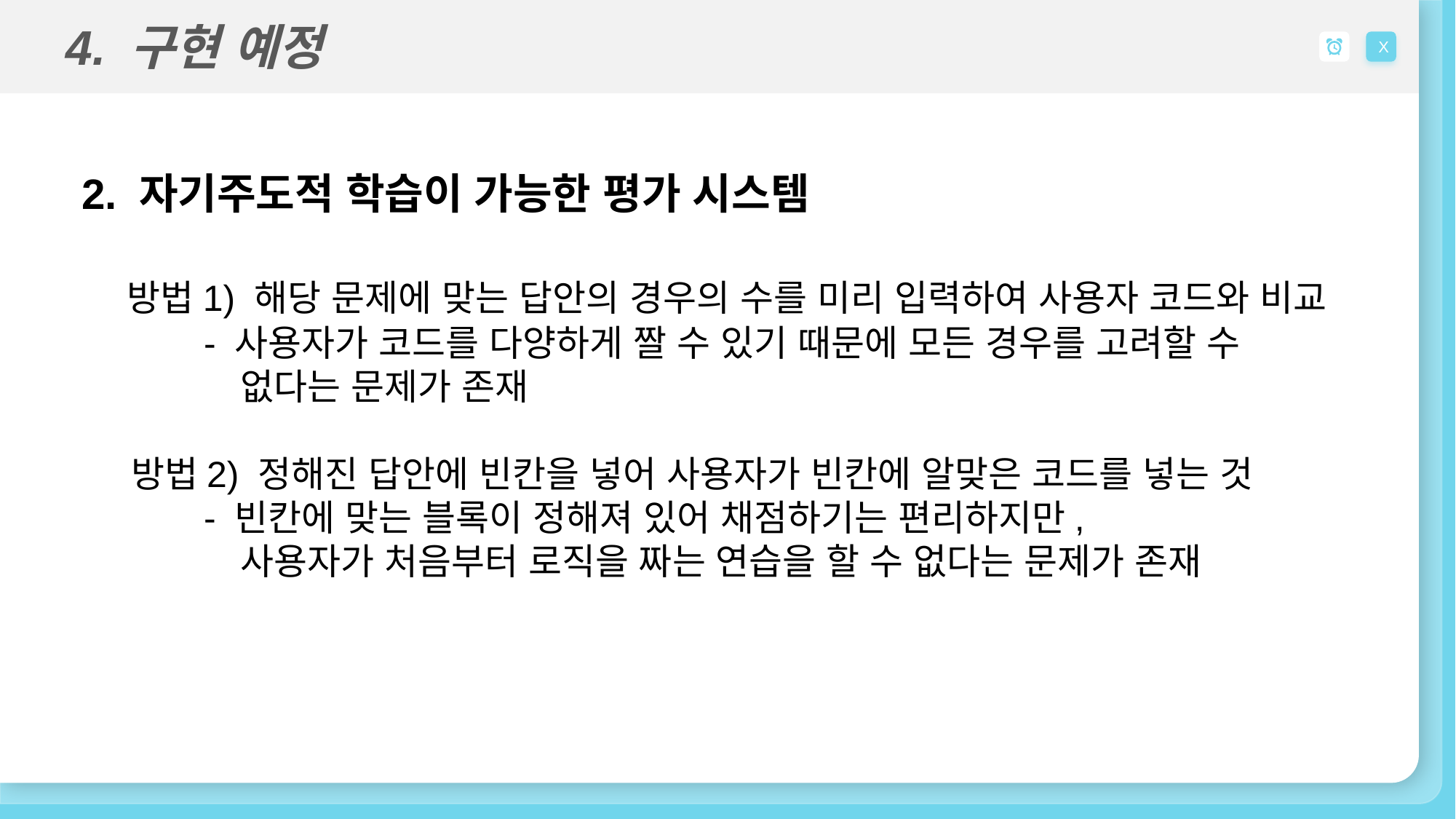

4. 구현 예정

X
2. 자기주도적 학습이 가능한 평가 시스템

   방법1) 해당 문제에 맞는 답안의 경우의 수를 미리 입력하여 사용자 코드와 비교
            - 사용자가 코드를 다양하게 짤 수 있기 때문에 모든 경우를 고려할 수
	    없다는 문제가 존재

    방법2) 정해진 답안에 빈칸을 넣어 사용자가 빈칸에 알맞은 코드를 넣는 것
            - 빈칸에 맞는 블록이 정해져 있어 채점하기는 편리하지만,
     	    사용자가 처음부터 로직을 짜는 연습을 할 수 없다는 문제가 존재